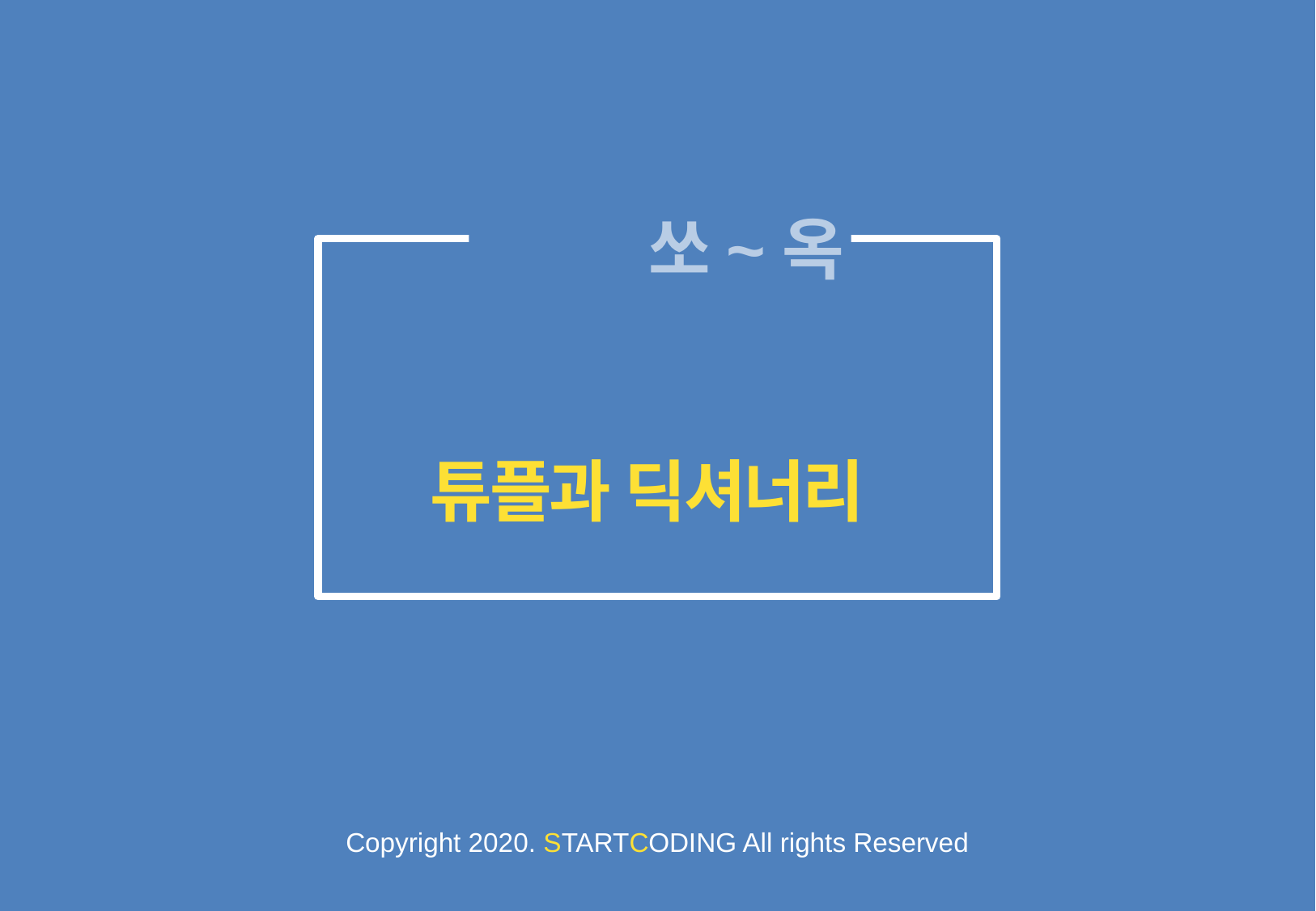

# 핵심만 쏘~옥 파이썬 입문 10강 튜플과 딕셔너리

Copyright 2020. STARTCODING All rights Reserved